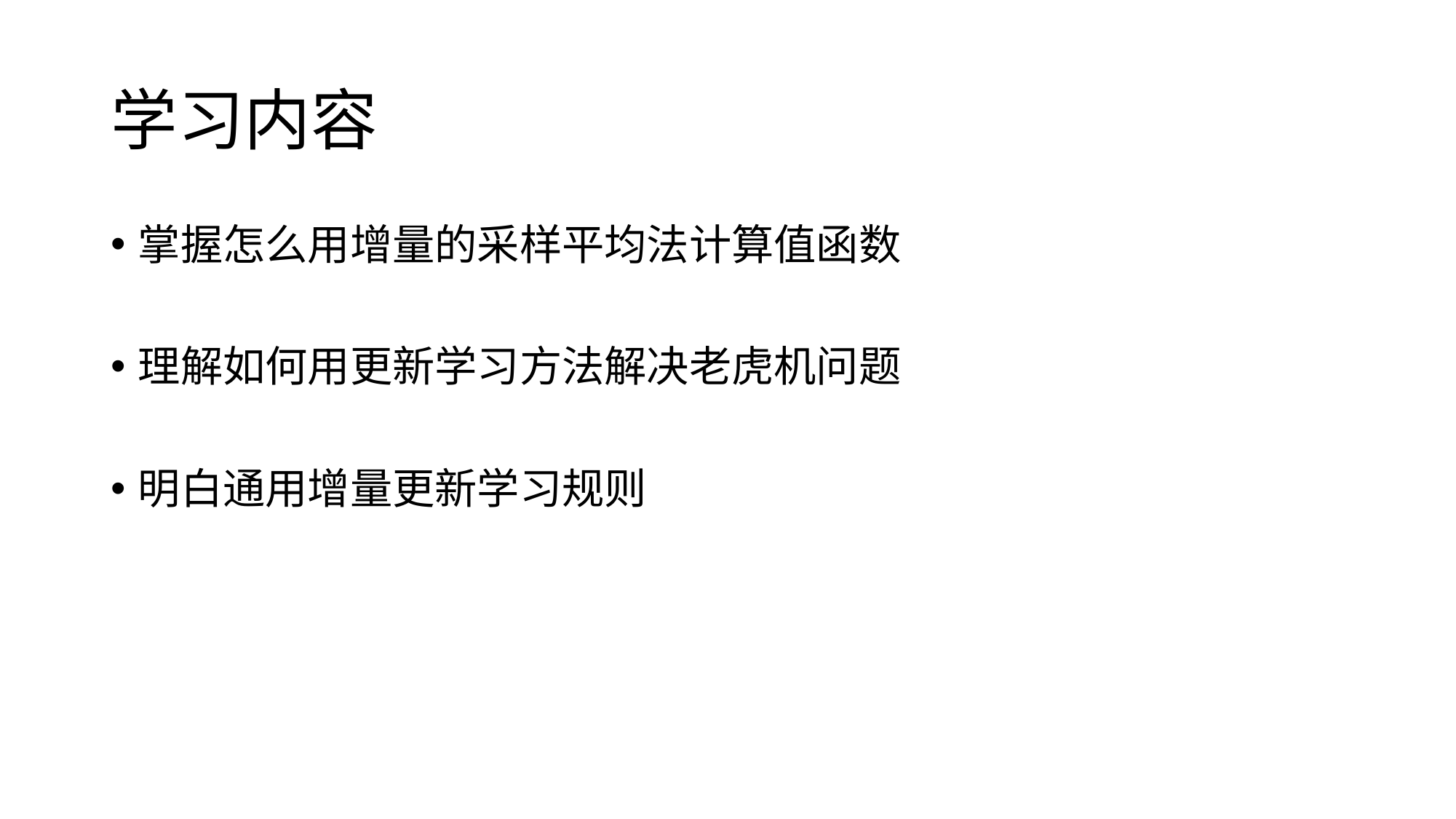

# 学习内容
掌握怎么用增量的采样平均法计算值函数

理解如何用更新学习方法解决老虎机问题

明白通用增量更新学习规则